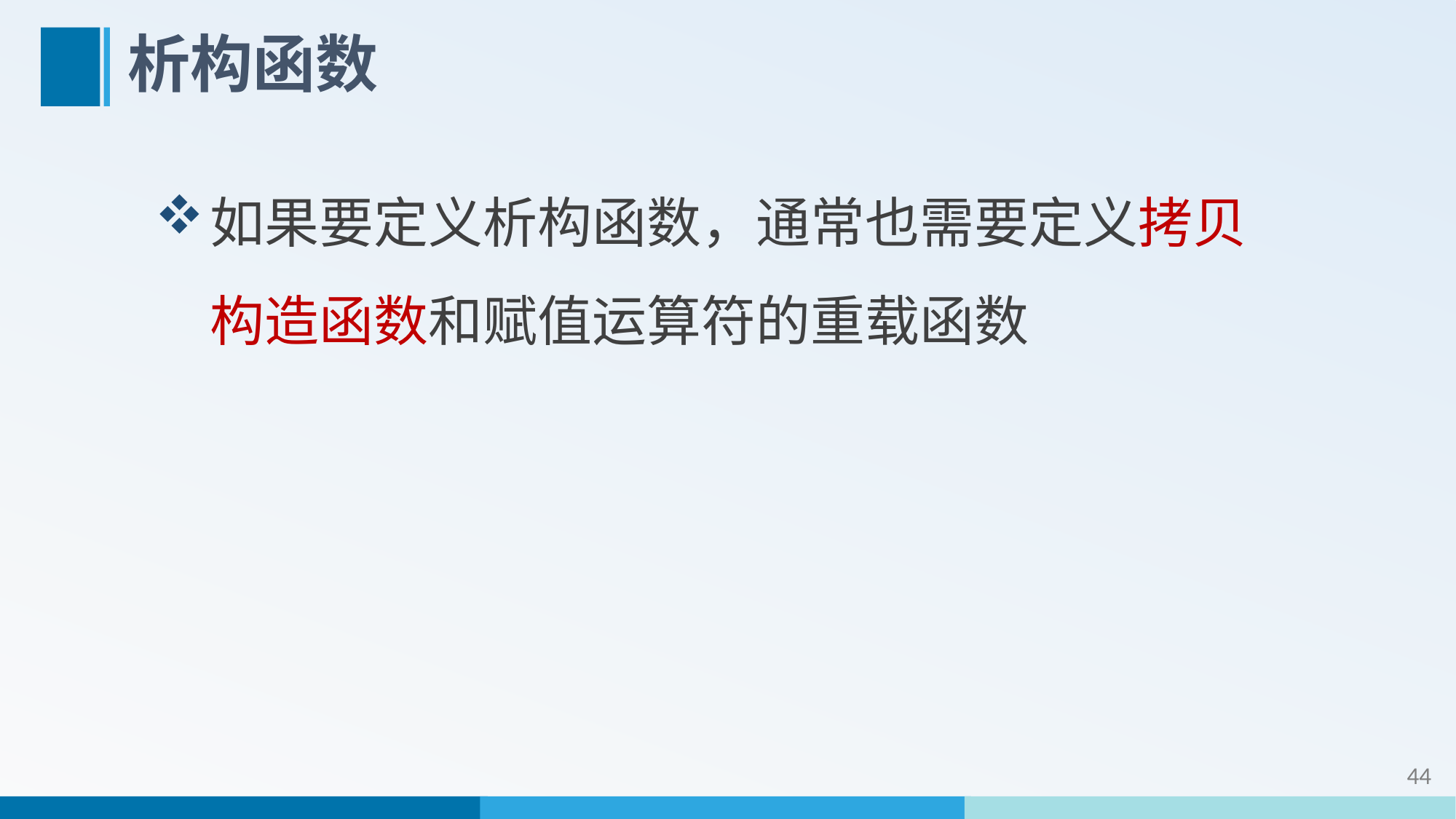

# 析构函数
如果要定义析构函数，通常也需要定义拷贝构造函数和赋值运算符的重载函数